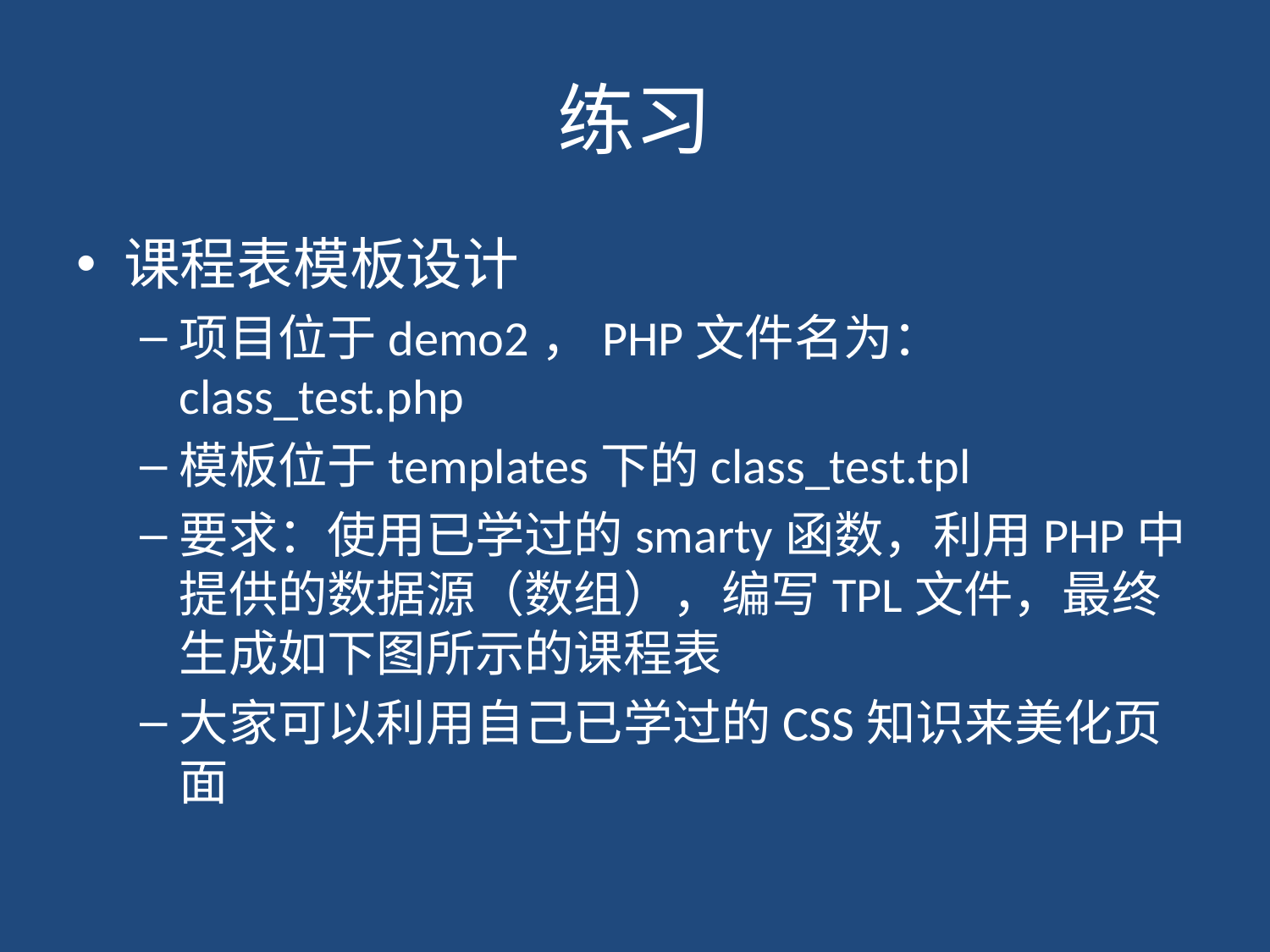

# 练习
课程表模板设计
项目位于demo2，PHP文件名为：class_test.php
模板位于templates下的class_test.tpl
要求：使用已学过的smarty函数，利用PHP中提供的数据源（数组），编写TPL文件，最终生成如下图所示的课程表
大家可以利用自己已学过的CSS知识来美化页面